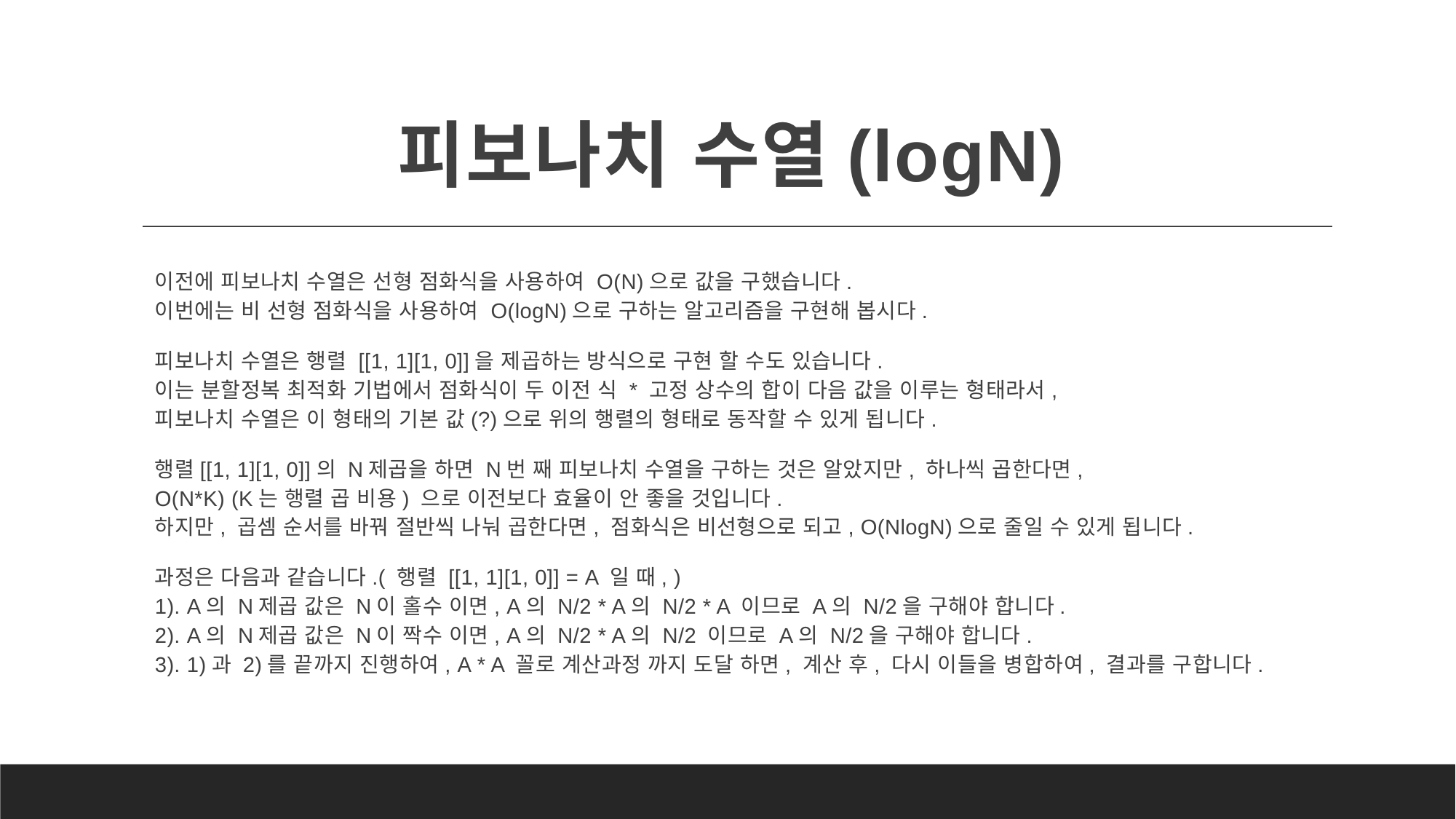

# 피보나치 수열(logN)
이전에 피보나치 수열은 선형 점화식을 사용하여 O(N)으로 값을 구했습니다.
이번에는 비 선형 점화식을 사용하여 O(logN)으로 구하는 알고리즘을 구현해 봅시다.
피보나치 수열은 행렬 [[1, 1][1, 0]]을 제곱하는 방식으로 구현 할 수도 있습니다.
이는 분할정복 최적화 기법에서 점화식이 두 이전 식 * 고정 상수의 합이 다음 값을 이루는 형태라서,
피보나치 수열은 이 형태의 기본 값(?)으로 위의 행렬의 형태로 동작할 수 있게 됩니다.
행렬[[1, 1][1, 0]]의 N제곱을 하면 N번 째 피보나치 수열을 구하는 것은 알았지만, 하나씩 곱한다면,
O(N*K) (K는 행렬 곱 비용) 으로 이전보다 효율이 안 좋을 것입니다.
하지만, 곱셈 순서를 바꿔 절반씩 나눠 곱한다면, 점화식은 비선형으로 되고, O(NlogN)으로 줄일 수 있게 됩니다.
과정은 다음과 같습니다.( 행렬 [[1, 1][1, 0]] = A 일 때, )
1). A의 N제곱 값은 N이 홀수 이면, A의 N/2 * A의 N/2 * A 이므로 A의 N/2을 구해야 합니다.
2). A의 N제곱 값은 N이 짝수 이면, A의 N/2 * A의 N/2 이므로 A의 N/2을 구해야 합니다.
3). 1)과 2)를 끝까지 진행하여, A * A 꼴로 계산과정 까지 도달 하면, 계산 후, 다시 이들을 병합하여, 결과를 구합니다.